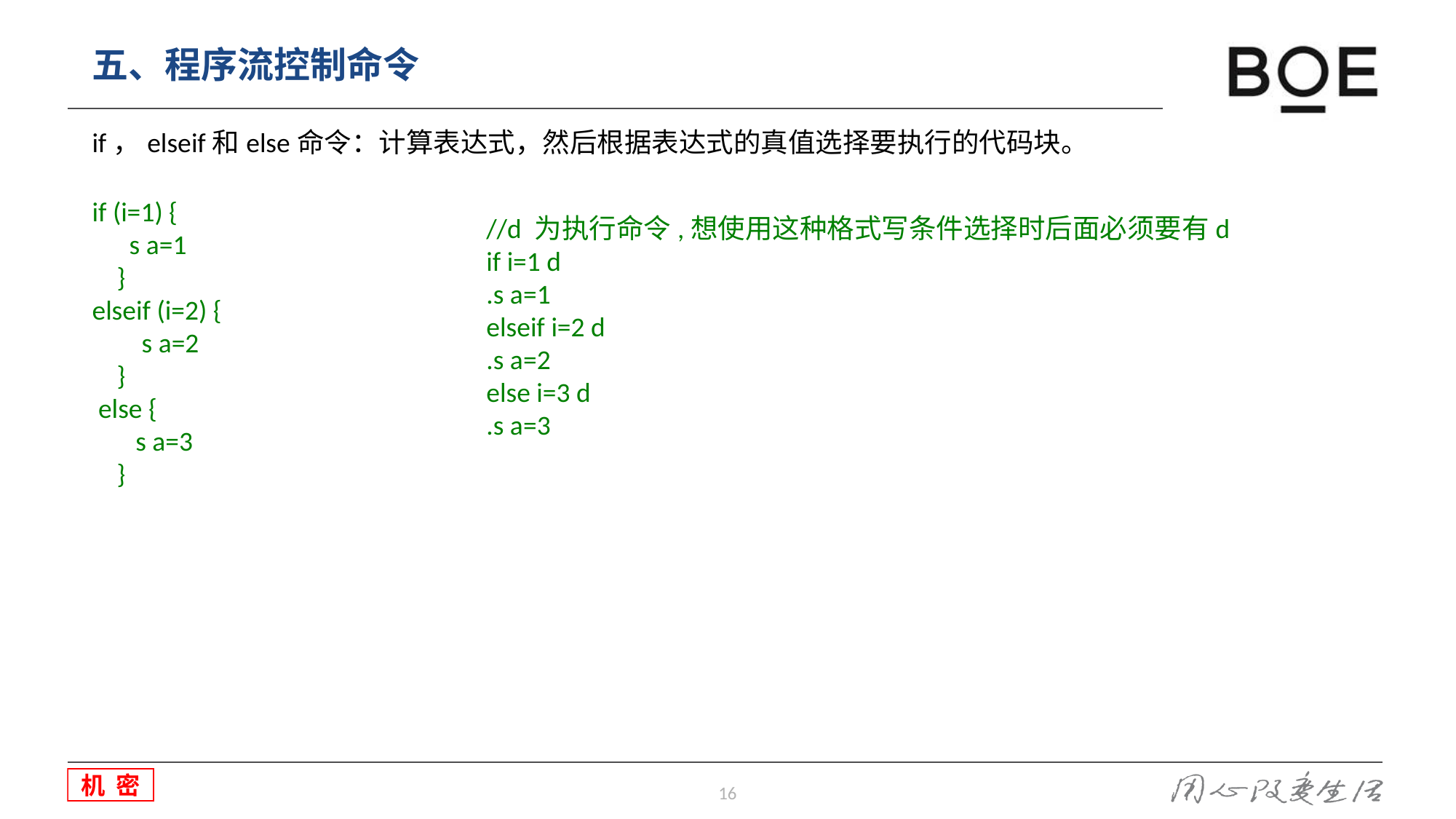

五、程序流控制命令
if，elseif和else命令：计算表达式，然后根据表达式的真值选择要执行的代码块。
if (i=1) {
      s a=1
    }
elseif (i=2) {
        s a=2
    }
 else {
       s a=3
    }
    //d 为执行命令,想使用这种格式写条件选择时后面必须要有d
    if i=1 d      
    .s a=1
    elseif i=2 d
    .s a=2
    else i=3 d
    .s a=3
16